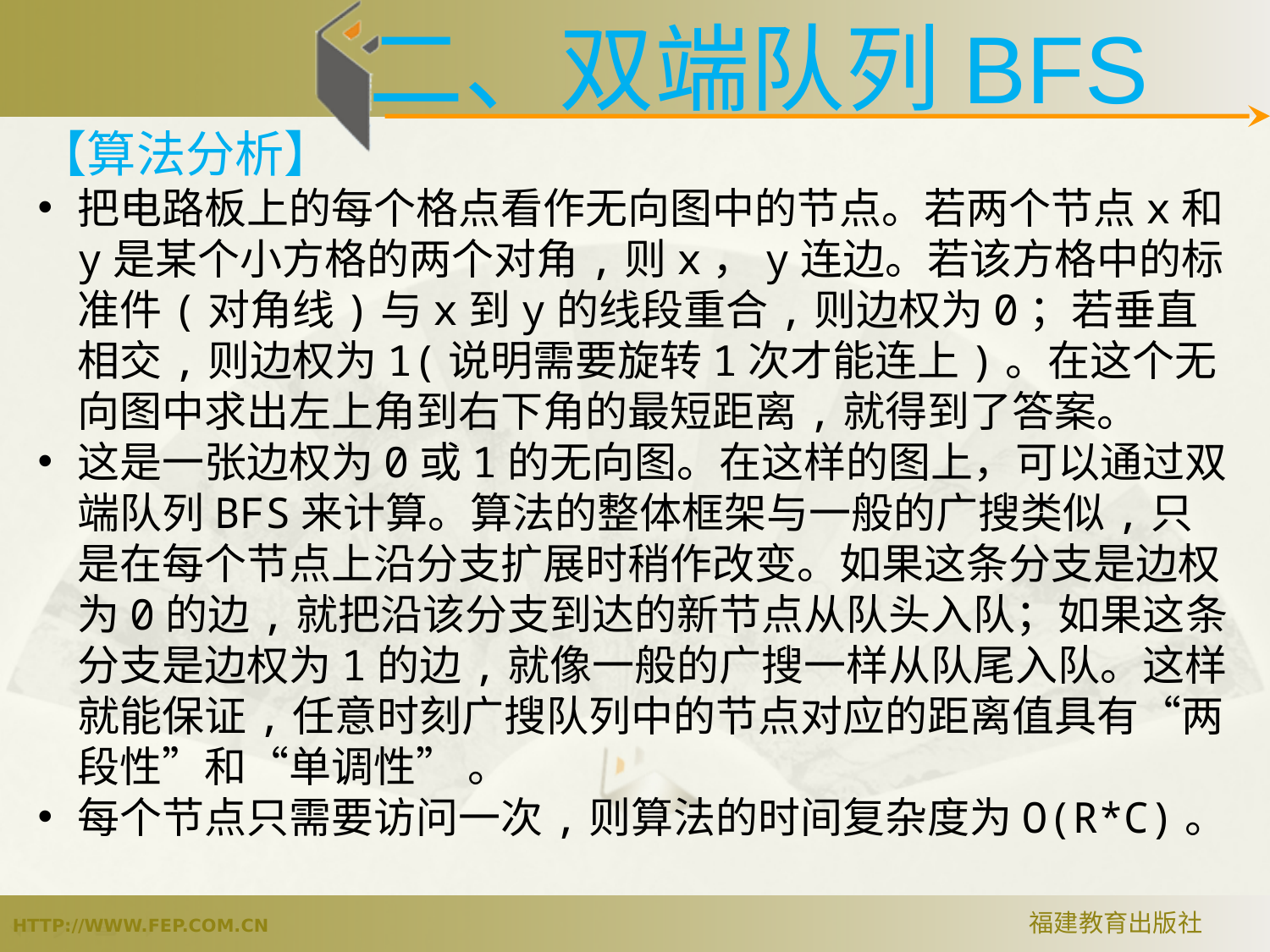

二、双端队列BFS
【算法分析】
把电路板上的每个格点看作无向图中的节点。若两个节点x和y是某个小方格的两个对角,则x，y连边。若该方格中的标准件(对角线)与x到y的线段重合,则边权为0；若垂直相交,则边权为1(说明需要旋转1次才能连上)。在这个无向图中求出左上角到右下角的最短距离,就得到了答案。
这是一张边权为0或1的无向图。在这样的图上，可以通过双端队列BFS来计算。算法的整体框架与一般的广搜类似,只是在每个节点上沿分支扩展时稍作改变。如果这条分支是边权为0的边,就把沿该分支到达的新节点从队头入队；如果这条分支是边权为1的边,就像一般的广搜一样从队尾入队。这样就能保证,任意时刻广搜队列中的节点对应的距离值具有“两段性”和“单调性” 。
每个节点只需要访问一次,则算法的时间复杂度为O(R*C)。